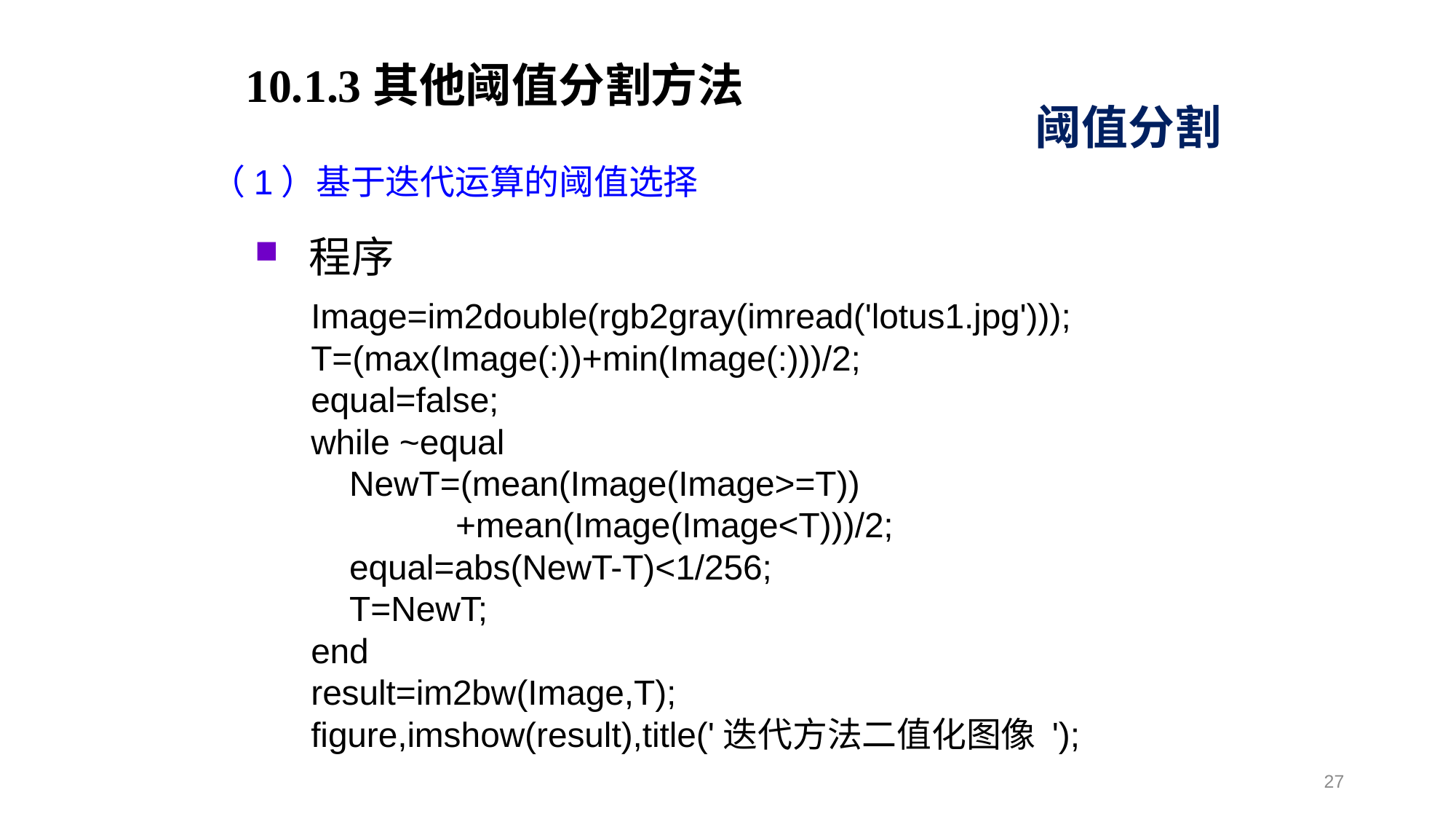

10.1.3其他阈值分割方法
阈值分割
（1）基于迭代运算的阈值选择
程序
Image=im2double(rgb2gray(imread('lotus1.jpg')));
T=(max(Image(:))+min(Image(:)))/2;
equal=false;
while ~equal
    NewT=(mean(Image(Image>=T))
               +mean(Image(Image<T)))/2;
    equal=abs(NewT-T)<1/256;
    T=NewT;
end
result=im2bw(Image,T);
figure,imshow(result),title('迭代方法二值化图像 ');
27